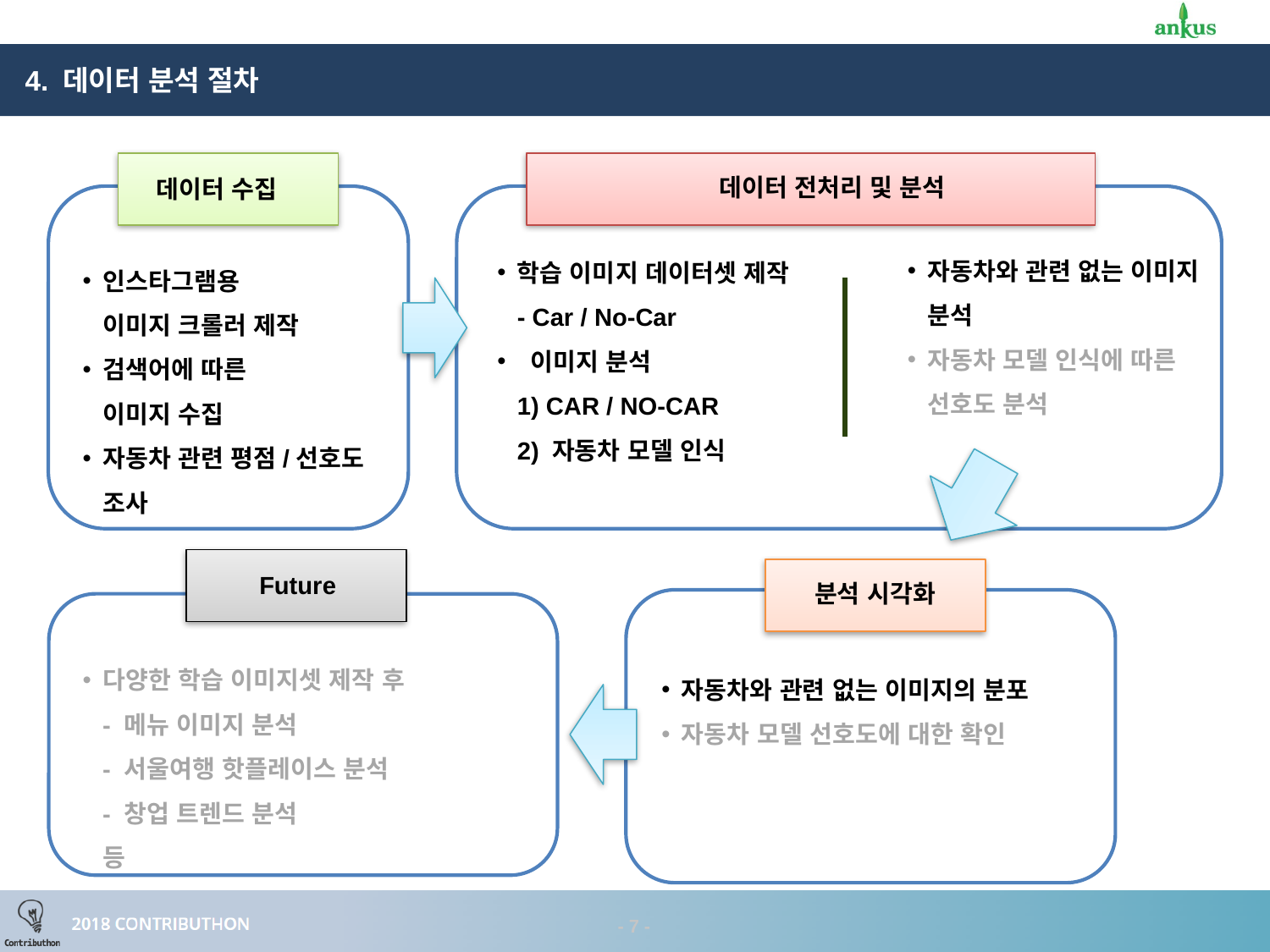

4. 데이터 분석 절차

데이터 전처리 및 분석
데이터 수집

자동차와 관련 없는 이미지
분석
자동차 모델 인식에 따른
선호도 분석
학습 이미지 데이터셋 제작
- Car / No-Car
 이미지 분석
1) CAR / NO-CAR
2) 자동차 모델 인식
인스타그램용
이미지 크롤러 제작
검색어에 따른
이미지 수집
자동차 관련 평점/선호도
조사

Future
분석 시각화

다양한 학습 이미지셋 제작 후
- 메뉴 이미지 분석
- 서울여행 핫플레이스 분석
- 창업 트렌드 분석
등
자동차와 관련 없는 이미지의 분포
자동차 모델 선호도에 대한 확인

- 7 -